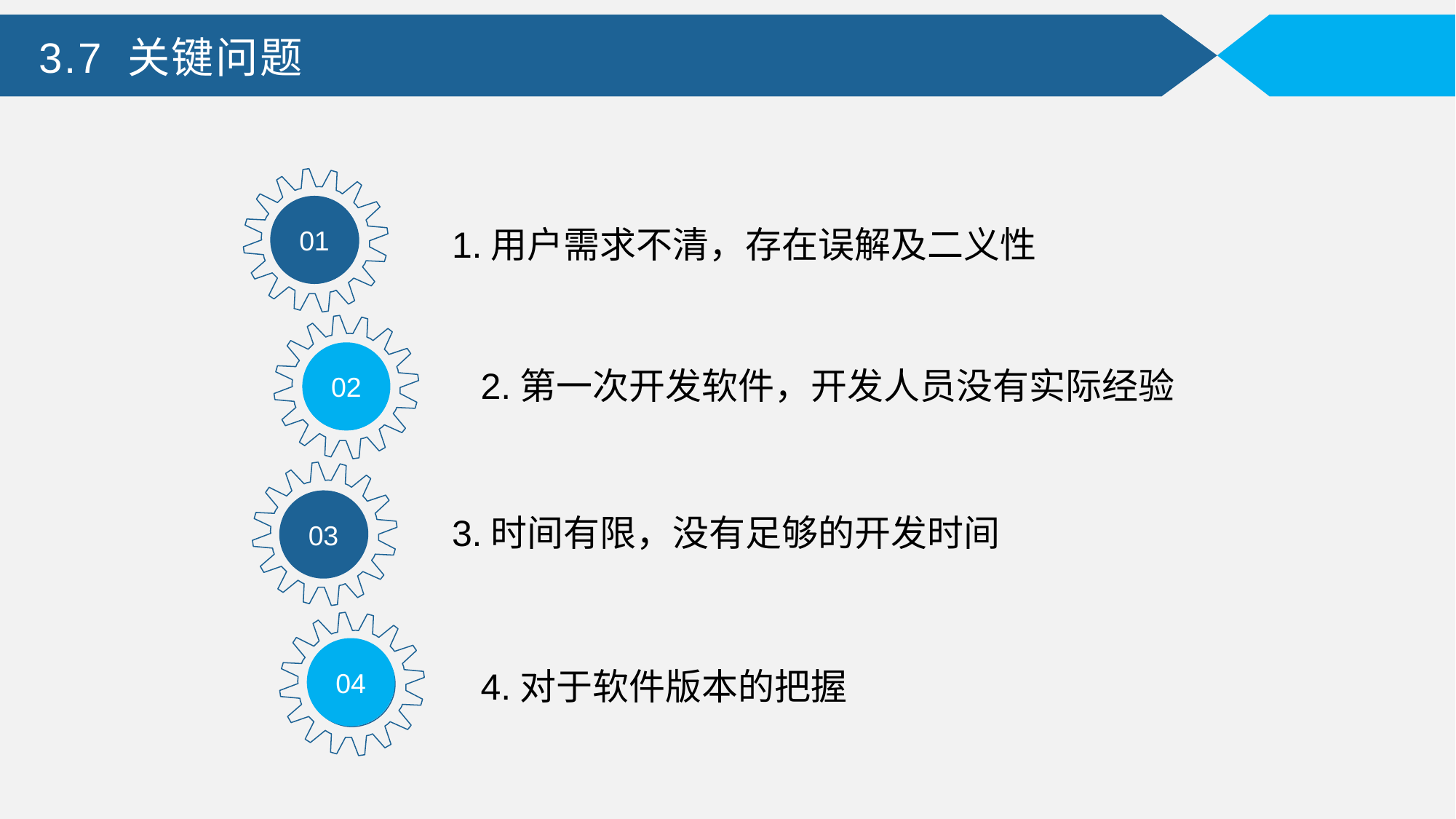

3.7 关键问题

01
1.用户需求不清，存在误解及二义性

02
2.第一次开发软件，开发人员没有实际经验

03
3.时间有限，没有足够的开发时间

04
4.对于软件版本的把握